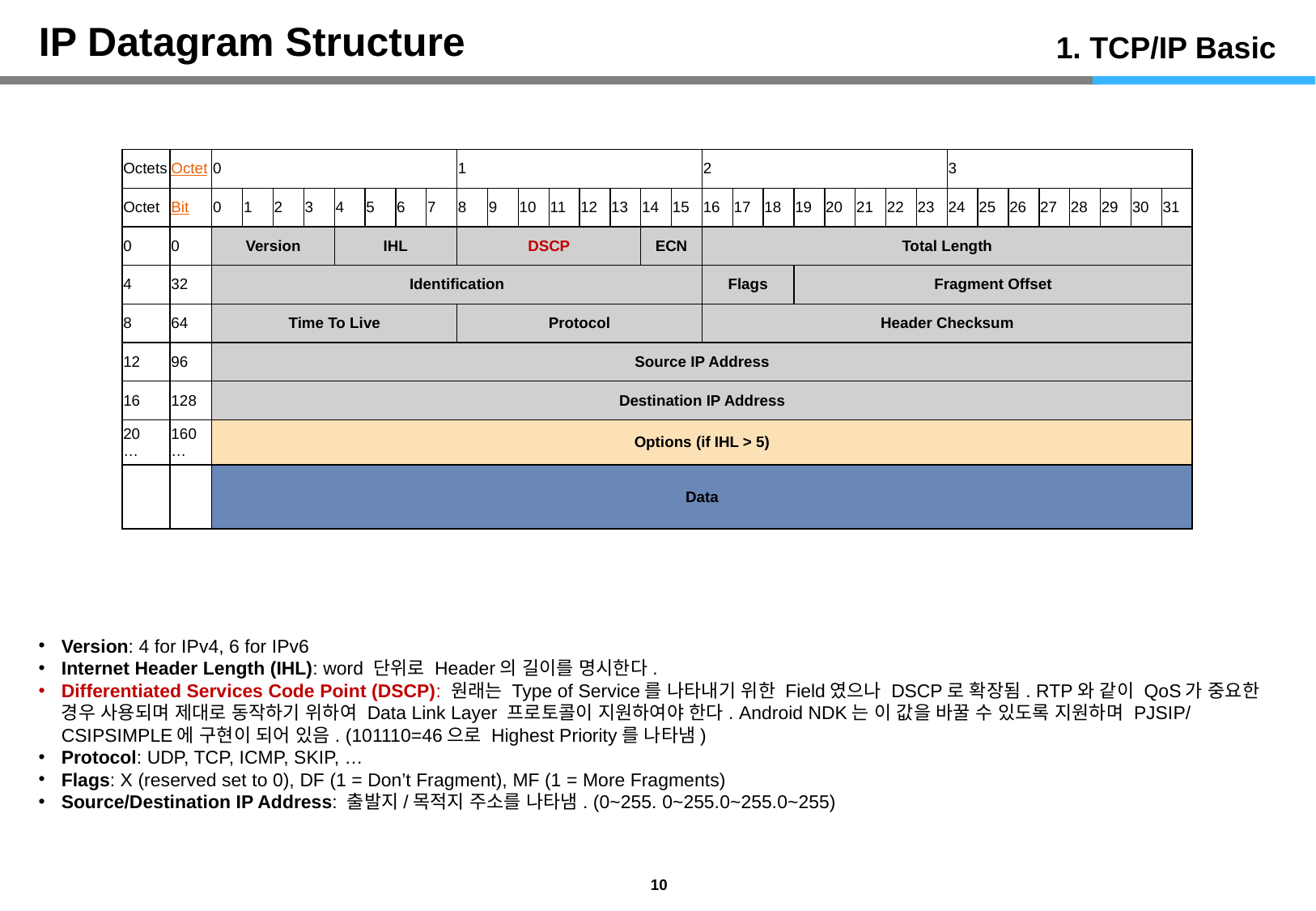

# IP Datagram Structure
1. TCP/IP Basic
| Octets | Octet | 0 |  |  |  |  |  |  |  | 1 |  |  |  |  |  |  |  | 2 |  |  |  |  |  |  |  | 3 |  |  |  |  |  |  |  |
| --- | --- | --- | --- | --- | --- | --- | --- | --- | --- | --- | --- | --- | --- | --- | --- | --- | --- | --- | --- | --- | --- | --- | --- | --- | --- | --- | --- | --- | --- | --- | --- | --- | --- |
| Octet | Bit | 0 | 1 | 2 | 3 | 4 | 5 | 6 | 7 | 8 | 9 | 10 | 11 | 12 | 13 | 14 | 15 | 16 | 17 | 18 | 19 | 20 | 21 | 22 | 23 | 24 | 25 | 26 | 27 | 28 | 29 | 30 | 31 |
| 0 | 0 | Version |  |  |  | IHL |  |  |  | DSCP |  |  |  |  |  | ECN |  | Total Length |  |  |  |  |  |  |  |  |  |  |  |  |  |  |  |
| 4 | 32 | Identification |  |  |  |  |  |  |  |  |  |  |  |  |  |  |  | Flags |  |  | Fragment Offset |  |  |  |  |  |  |  |  |  |  |  |  |
| 8 | 64 | Time To Live |  |  |  |  |  |  |  | Protocol |  |  |  |  |  |  |  | Header Checksum |  |  |  |  |  |  |  |  |  |  |  |  |  |  |  |
| 12 | 96 | Source IP Address |  |  |  |  |  |  |  |  |  |  |  |  |  |  |  |  |  |  |  |  |  |  |  |  |  |  |  |  |  |  |  |
| 16 | 128 | Destination IP Address |  |  |  |  |  |  |  |  |  |  |  |  |  |  |  |  |  |  |  |  |  |  |  |  |  |  |  |  |  |  |  |
| 20 … | 160 … | Options (if IHL > 5) |  |  |  |  |  |  |  |  |  |  |  |  |  |  |  |  |  |  |  |  |  |  |  |  |  |  |  |  |  |  |  |
|  |  | Data |  |  |  |  |  |  |  |  |  |  |  |  |  |  |  |  |  |  |  |  |  |  |  |  |  |  |  |  |  |  |  |
Version: 4 for IPv4, 6 for IPv6
Internet Header Length (IHL): word 단위로 Header의 길이를 명시한다.
Differentiated Services Code Point (DSCP): 원래는 Type of Service를 나타내기 위한 Field였으나 DSCP로 확장됨. RTP와 같이 QoS가 중요한 경우 사용되며 제대로 동작하기 위하여 Data Link Layer 프로토콜이 지원하여야 한다. Android NDK는 이 값을 바꿀 수 있도록 지원하며 PJSIP/CSIPSIMPLE에 구현이 되어 있음. (101110=46으로 Highest Priority를 나타냄)
Protocol: UDP, TCP, ICMP, SKIP, …
Flags: X (reserved set to 0), DF (1 = Don’t Fragment), MF (1 = More Fragments)
Source/Destination IP Address: 출발지/목적지 주소를 나타냄. (0~255. 0~255.0~255.0~255)